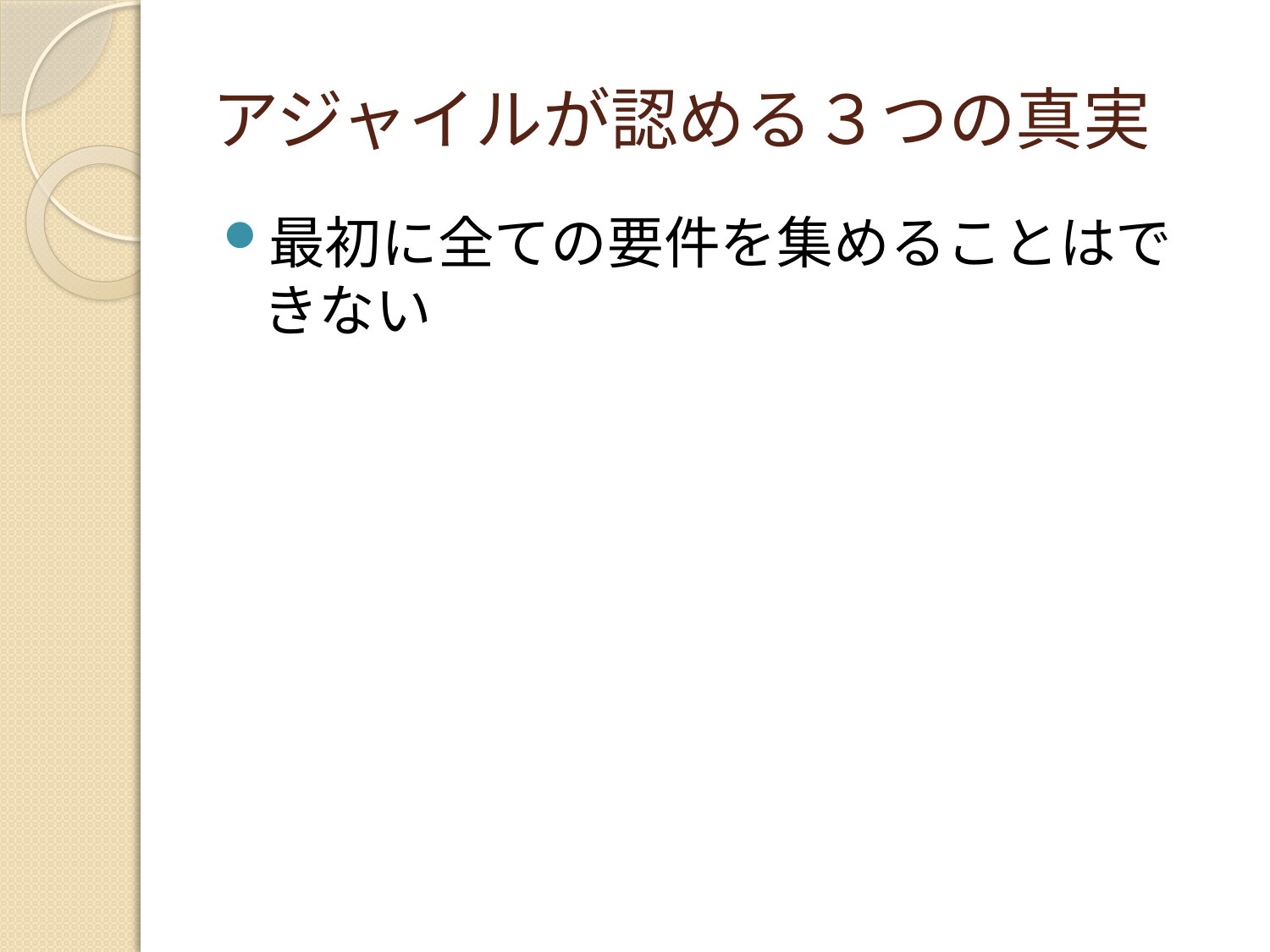

# アジャイルが認める３つの真実
最初に全ての要件を集めることはできない